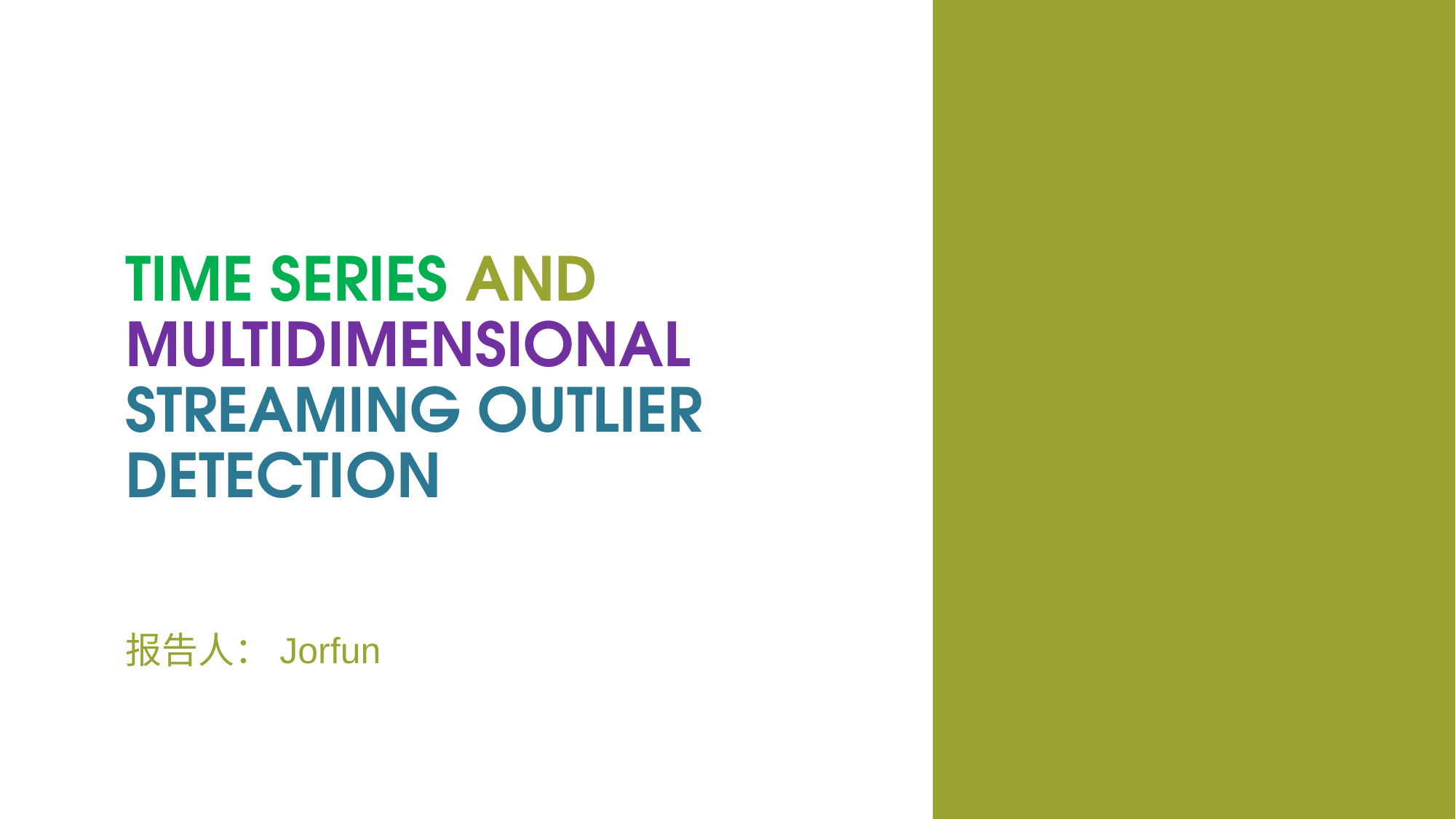

TIME SERIES AND MULTIDIMENSIONAL STREAMING OUTLIER DETECTION
报告人：Jorfun